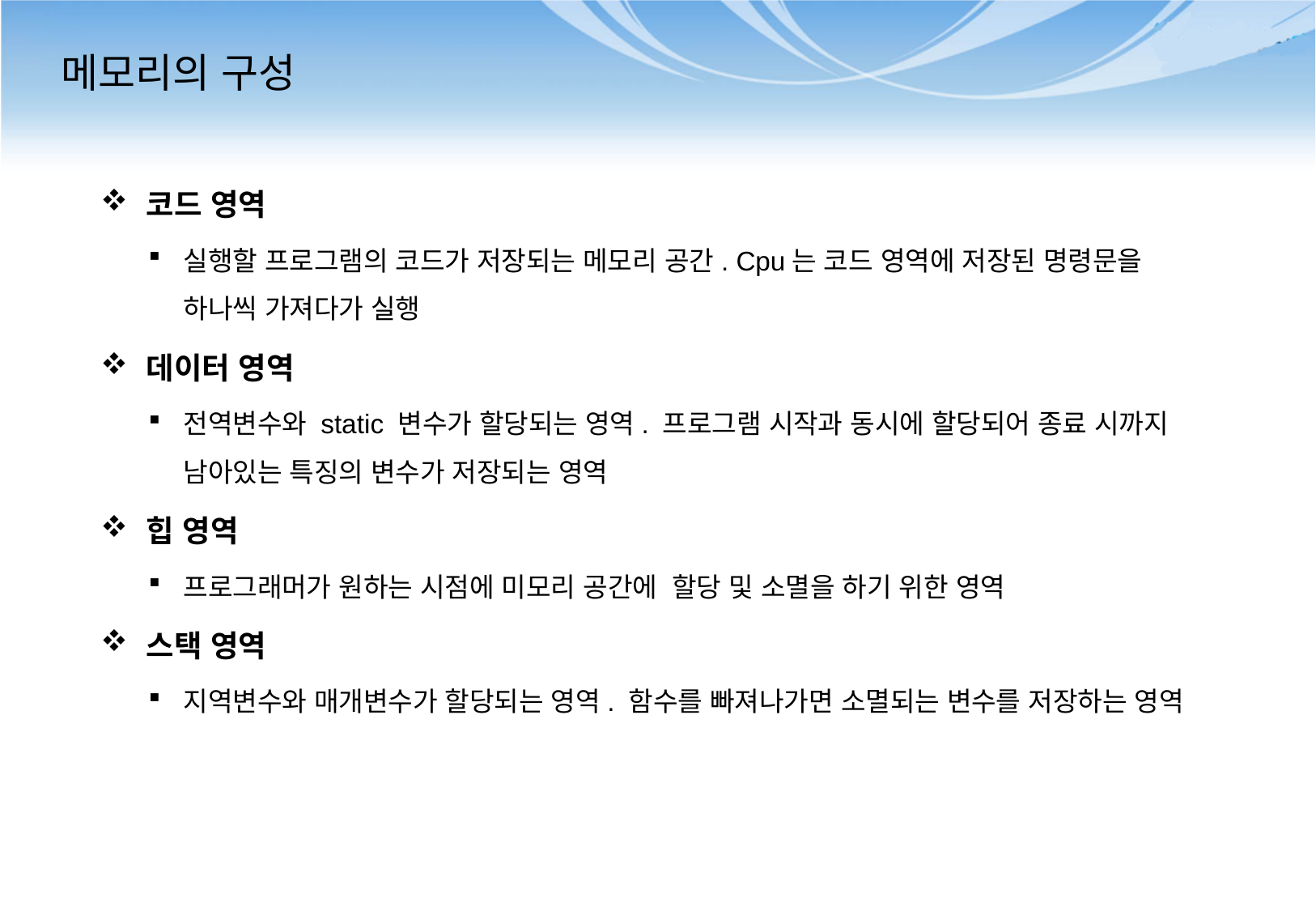

# 메모리의 구성
코드 영역
실행할 프로그램의 코드가 저장되는 메모리 공간. Cpu는 코드 영역에 저장된 명령문을 하나씩 가져다가 실행
데이터 영역
전역변수와 static 변수가 할당되는 영역. 프로그램 시작과 동시에 할당되어 종료 시까지 남아있는 특징의 변수가 저장되는 영역
힙 영역
프로그래머가 원하는 시점에 미모리 공간에  할당 및 소멸을 하기 위한 영역
스택 영역
지역변수와 매개변수가 할당되는 영역. 함수를 빠져나가면 소멸되는 변수를 저장하는 영역